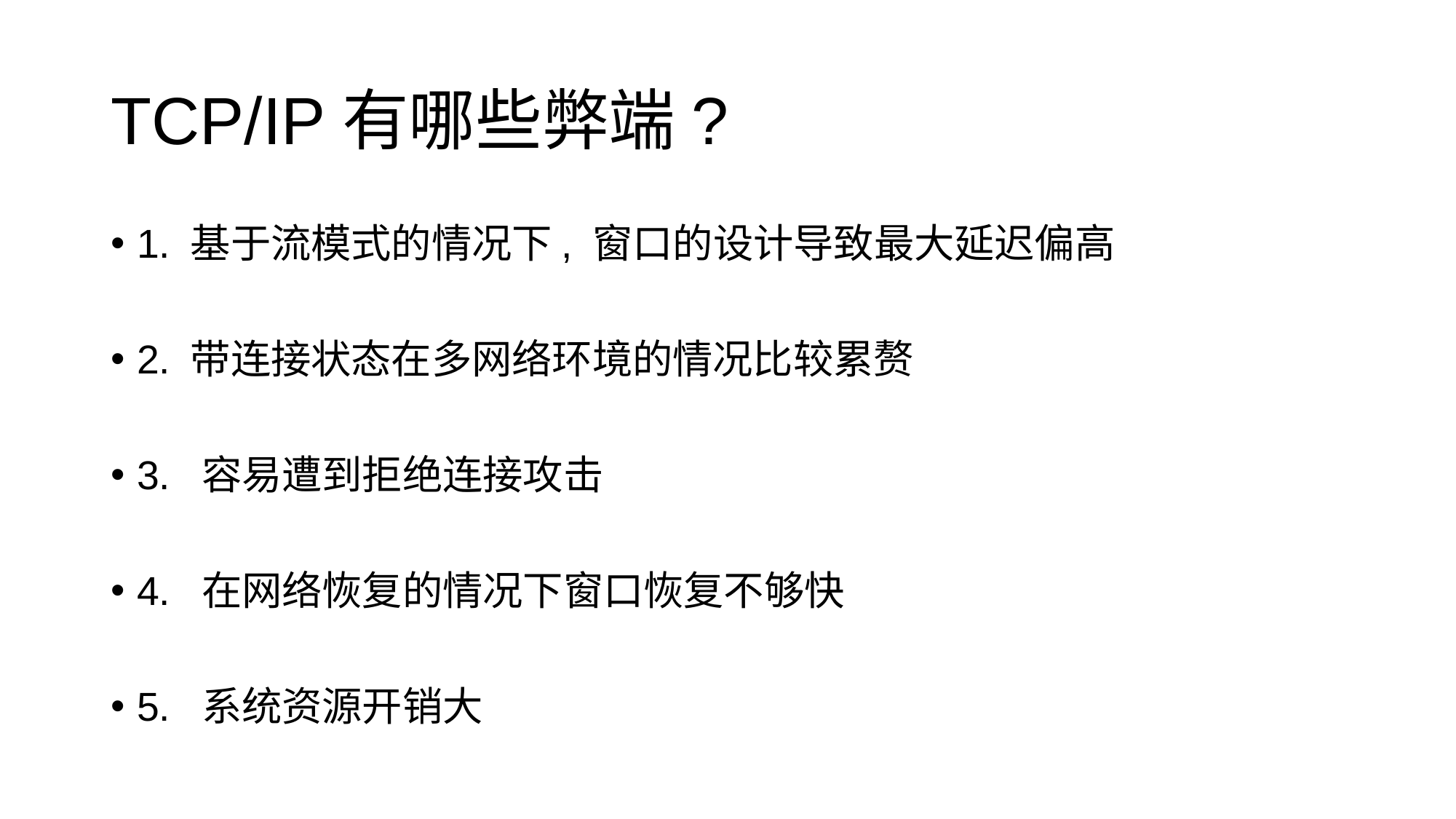

# TCP/IP有哪些弊端?
1. 基于流模式的情况下, 窗口的设计导致最大延迟偏高

2. 带连接状态在多网络环境的情况比较累赘

3.  容易遭到拒绝连接攻击

4.  在网络恢复的情况下窗口恢复不够快

5.  系统资源开销大